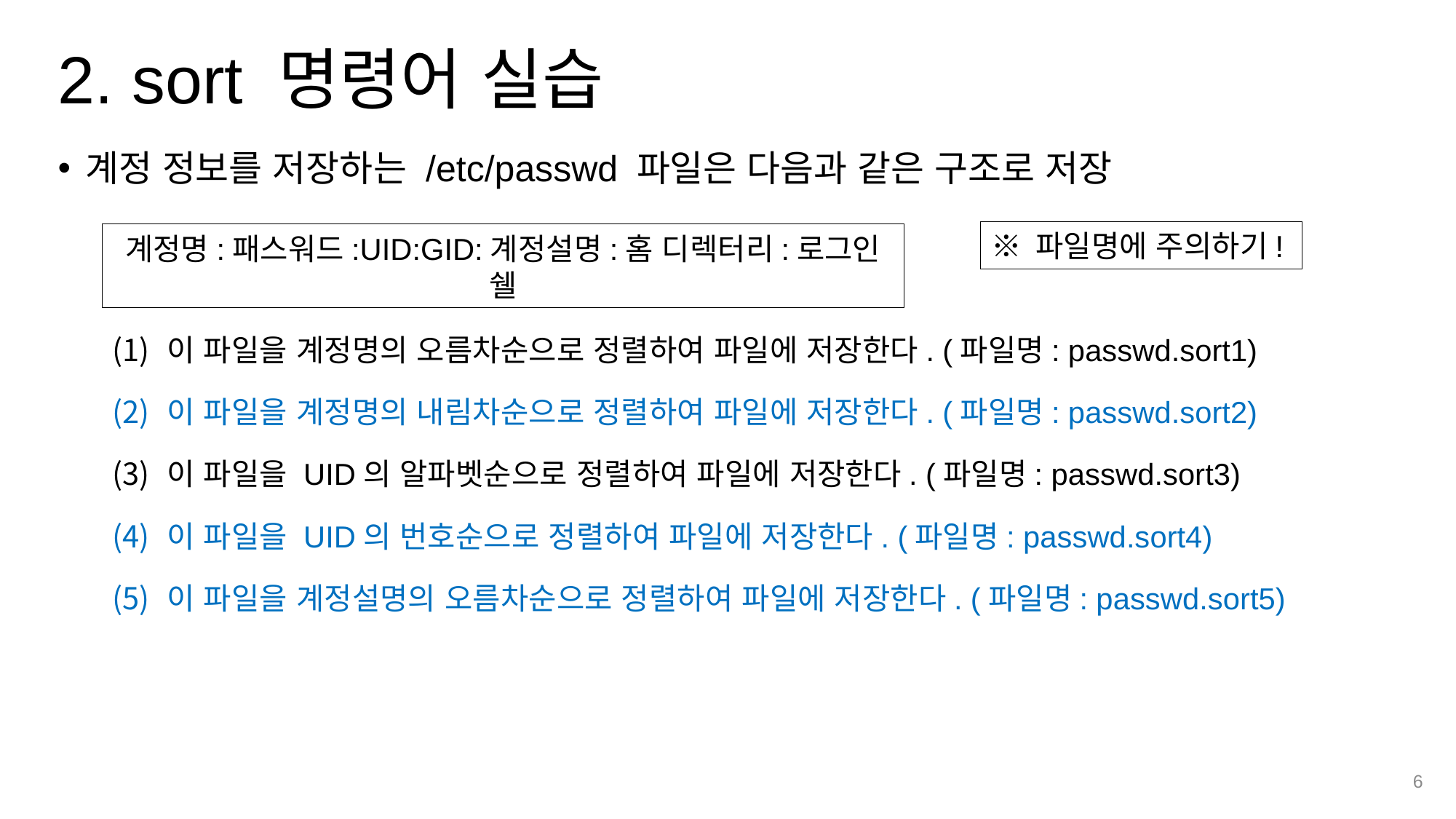

# 2. sort 명령어 실습
계정 정보를 저장하는 /etc/passwd 파일은 다음과 같은 구조로 저장

이 파일을 계정명의 오름차순으로 정렬하여 파일에 저장한다. (파일명: passwd.sort1)
이 파일을 계정명의 내림차순으로 정렬하여 파일에 저장한다. (파일명: passwd.sort2)
이 파일을 UID의 알파벳순으로 정렬하여 파일에 저장한다. (파일명: passwd.sort3)
이 파일을 UID의 번호순으로 정렬하여 파일에 저장한다. (파일명: passwd.sort4)
이 파일을 계정설명의 오름차순으로 정렬하여 파일에 저장한다. (파일명: passwd.sort5)
※ 파일명에 주의하기!
계정명:패스워드:UID:GID:계정설명:홈 디렉터리:로그인 쉘
6